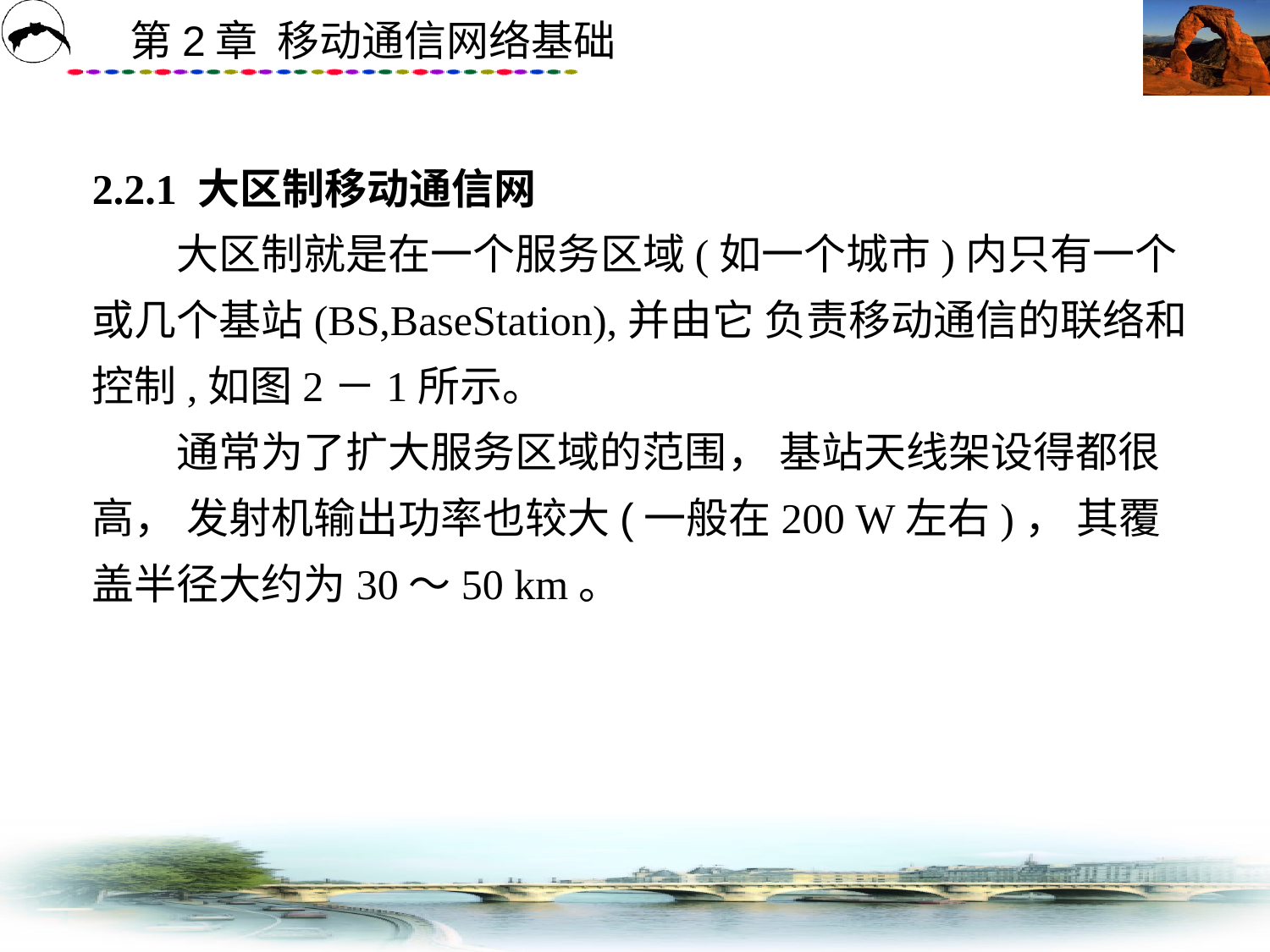

# 2.2.1 大区制移动通信网 　　大区制就是在一个服务区域(如一个城市)内只有一个或几个基站(BS,BaseStation),并由它 负责移动通信的联络和控制,如图2－1所示。 　　通常为了扩大服务区域的范围， 基站天线架设得都很高， 发射机输出功率也较大(一般在200 W左右)， 其覆盖半径大约为30～50 km。